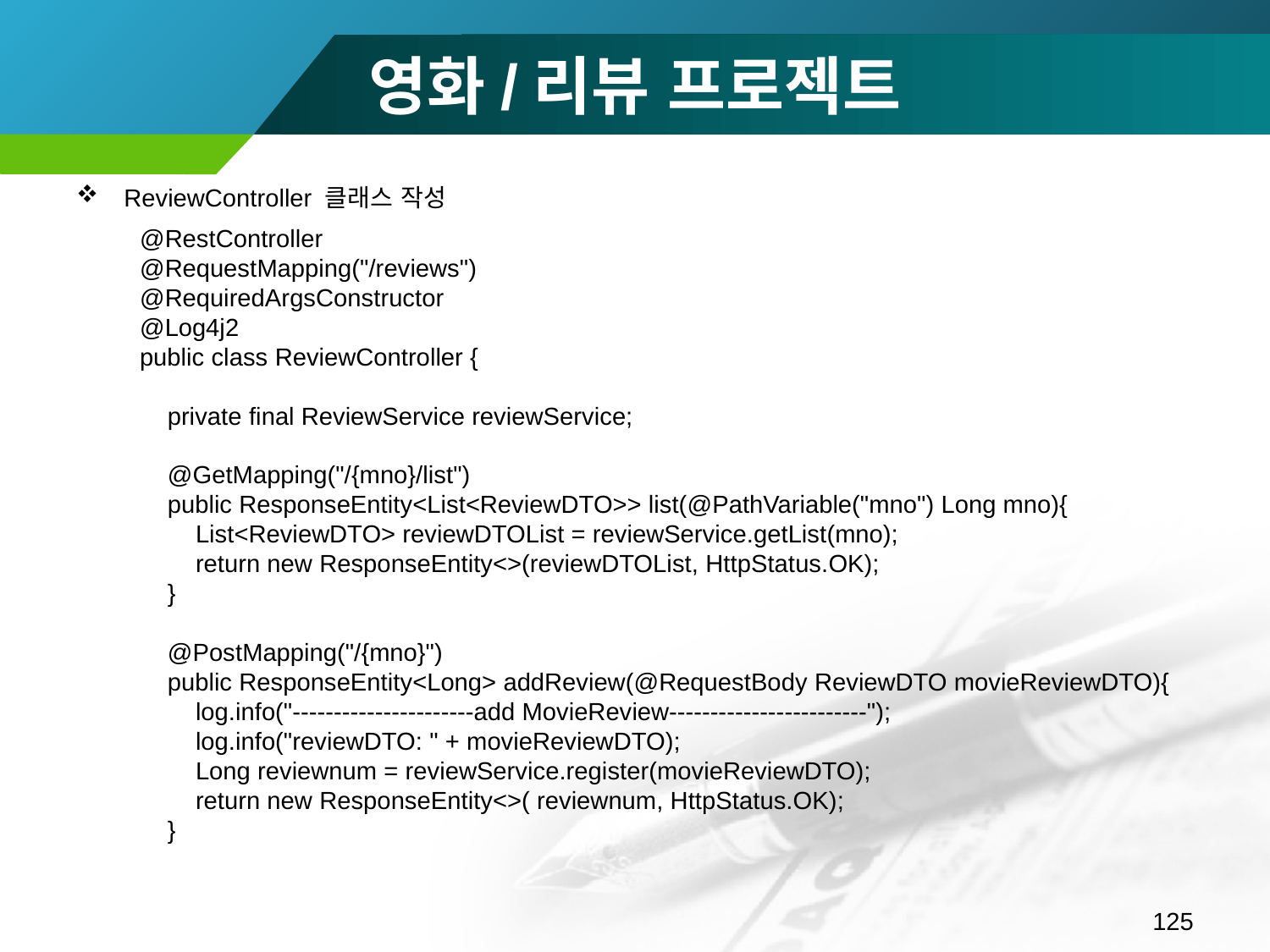

# 영화/리뷰 프로젝트
ReviewController 클래스 작성
@RestController
@RequestMapping("/reviews")
@RequiredArgsConstructor
@Log4j2
public class ReviewController {

    private final ReviewService reviewService;

    @GetMapping("/{mno}/list")
    public ResponseEntity<List<ReviewDTO>> list(@PathVariable("mno") Long mno){
        List<ReviewDTO> reviewDTOList = reviewService.getList(mno);
        return new ResponseEntity<>(reviewDTOList, HttpStatus.OK);
    }

    @PostMapping("/{mno}")
    public ResponseEntity<Long> addReview(@RequestBody ReviewDTO movieReviewDTO){
        log.info("----------------------add MovieReview------------------------");
        log.info("reviewDTO: " + movieReviewDTO);
        Long reviewnum = reviewService.register(movieReviewDTO);
        return new ResponseEntity<>( reviewnum, HttpStatus.OK);
    }
125